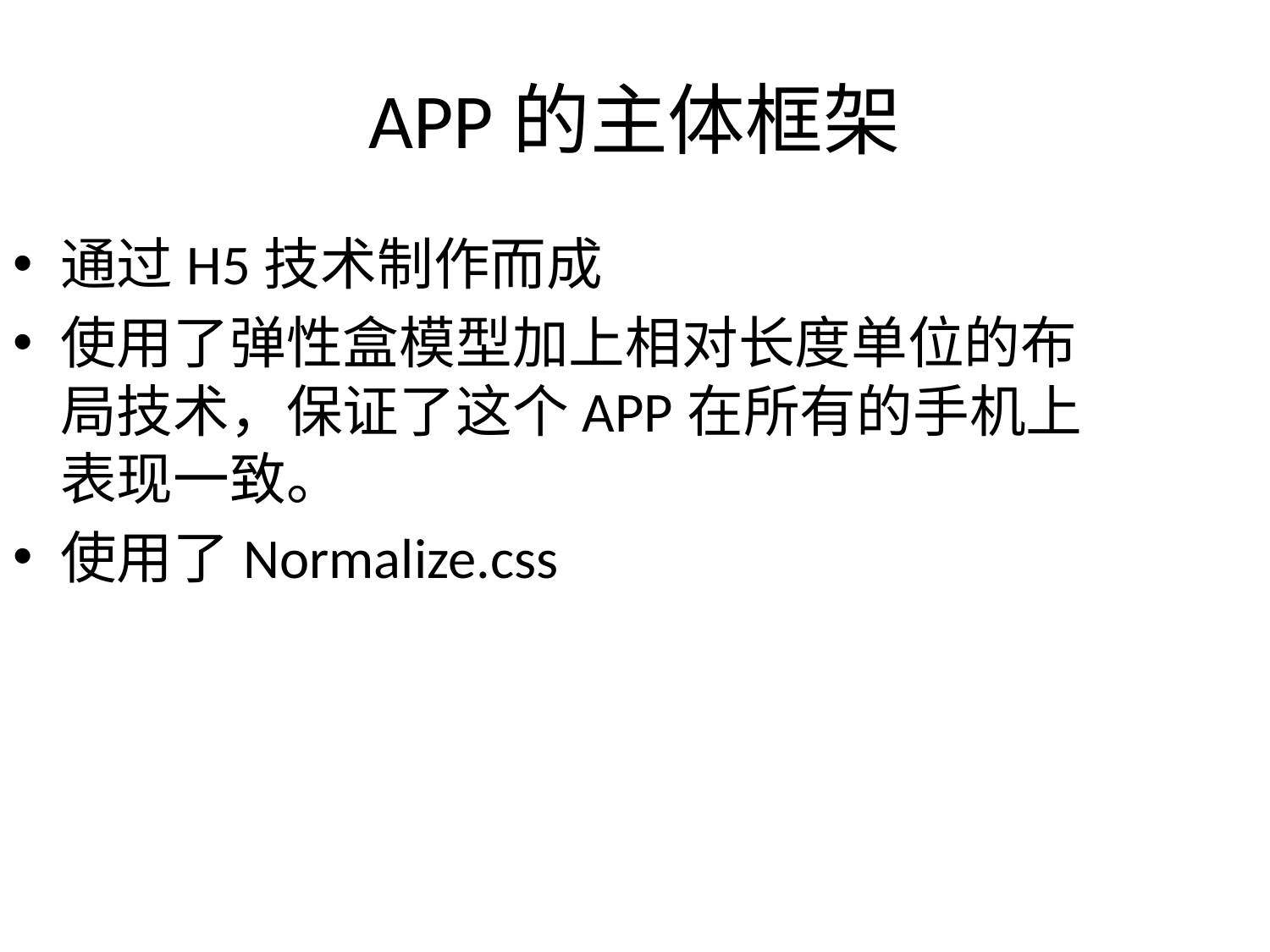

# APP的主体框架
通过H5技术制作而成
使用了弹性盒模型加上相对长度单位的布局技术，保证了这个APP在所有的手机上表现一致。
使用了Normalize.css